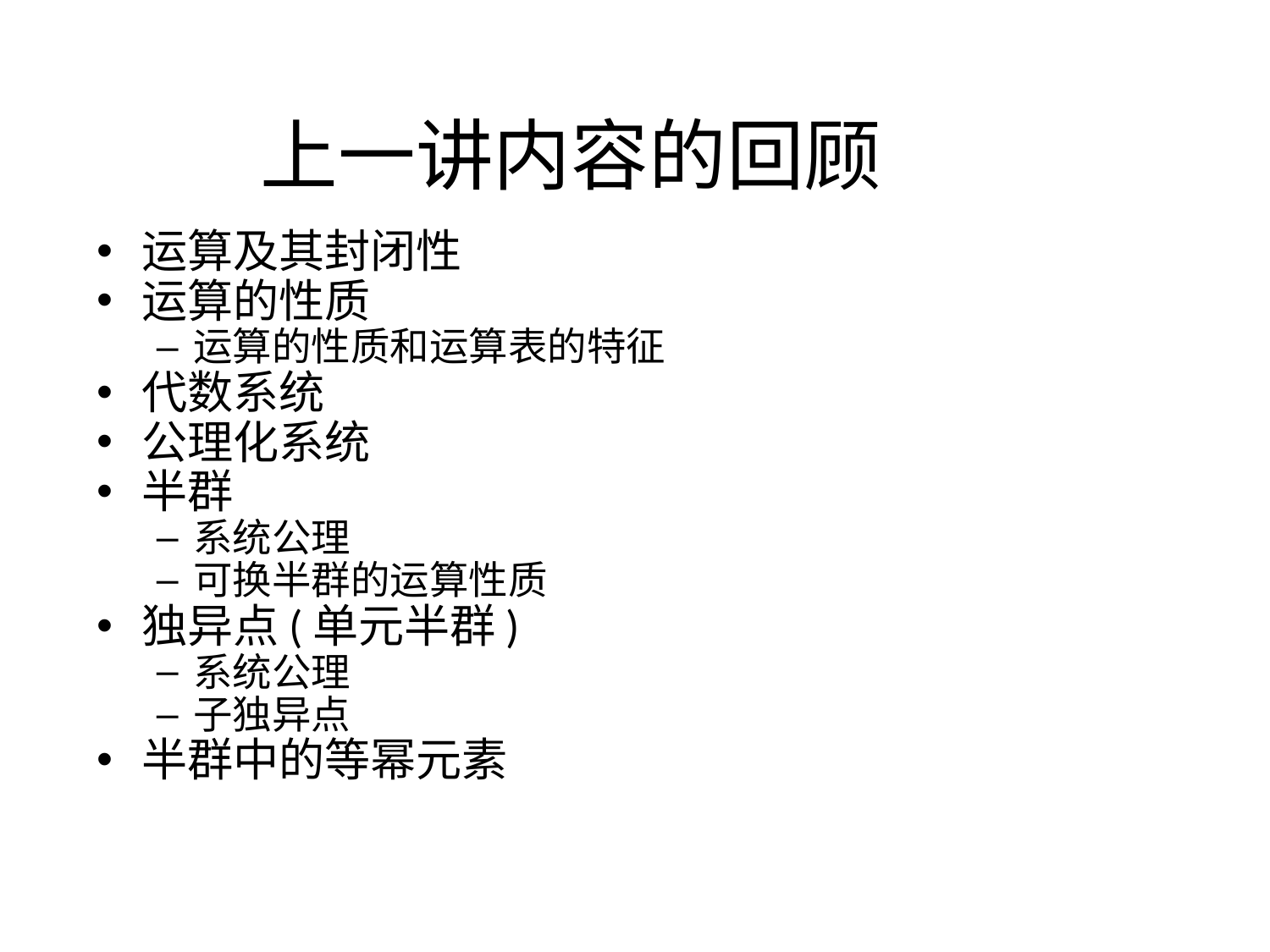

# 上一讲内容的回顾
运算及其封闭性
运算的性质
运算的性质和运算表的特征
代数系统
公理化系统
半群
系统公理
可换半群的运算性质
独异点(单元半群)
系统公理
子独异点
半群中的等幂元素